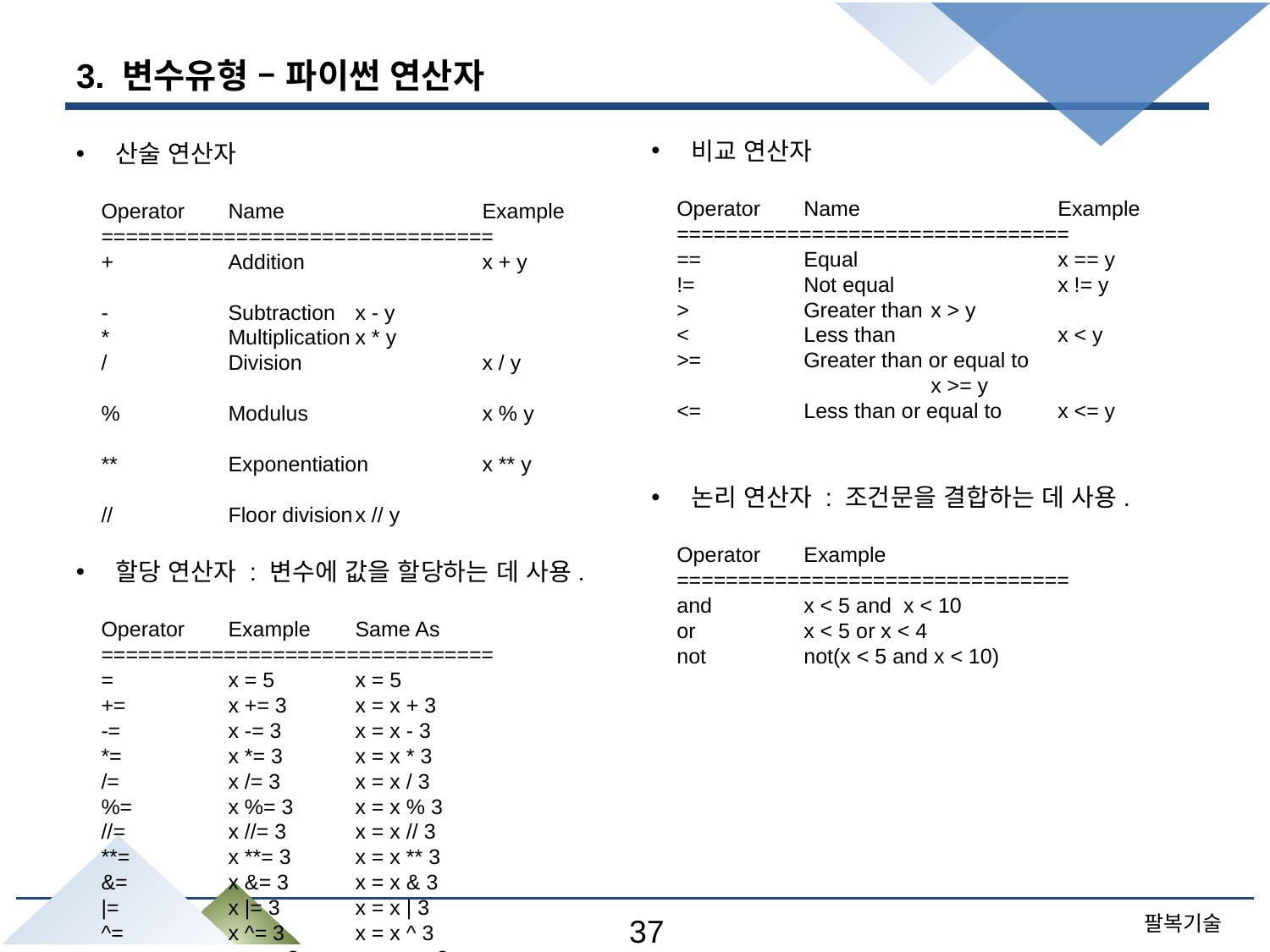

# 3. 변수유형 – 파이썬 연산자

비교 연산자

Operator	Name		Example
================================
==	Equal		x == y
!=	Not equal		x != y
>	Greater than	x > y
<	Less than		x < y
>=	Greater than or equal to				x >= y
<=	Less than or equal to	x <= y

논리 연산자 : 조건문을 결합하는 데 사용.

Operator	Example
================================
and 	x < 5 and  x < 10
or	x < 5 or x < 4
not	not(x < 5 and x < 10)
산술 연산자

Operator	Name		Example
================================
+	Addition		x + y
-	Subtraction	x - y
*	Multiplication	x * y
/	Division		x / y
%	Modulus		x % y
**	Exponentiation	x ** y
//	Floor division	x // y

할당 연산자 : 변수에 값을 할당하는 데 사용.

Operator	Example	Same As
================================
=	x = 5	x = 5
+=	x += 3	x = x + 3
-=	x -= 3	x = x - 3
*=	x *= 3	x = x * 3
/=	x /= 3	x = x / 3
%=	x %= 3	x = x % 3
//=	x //= 3	x = x // 3
**=	x **= 3	x = x ** 3
&=	x &= 3	x = x & 3
|=	x |= 3	x = x | 3
^=	x ^= 3	x = x ^ 3
>>=	x >>= 3	x = x >> 3
<<=	x <<= 3	x = x << 3
37